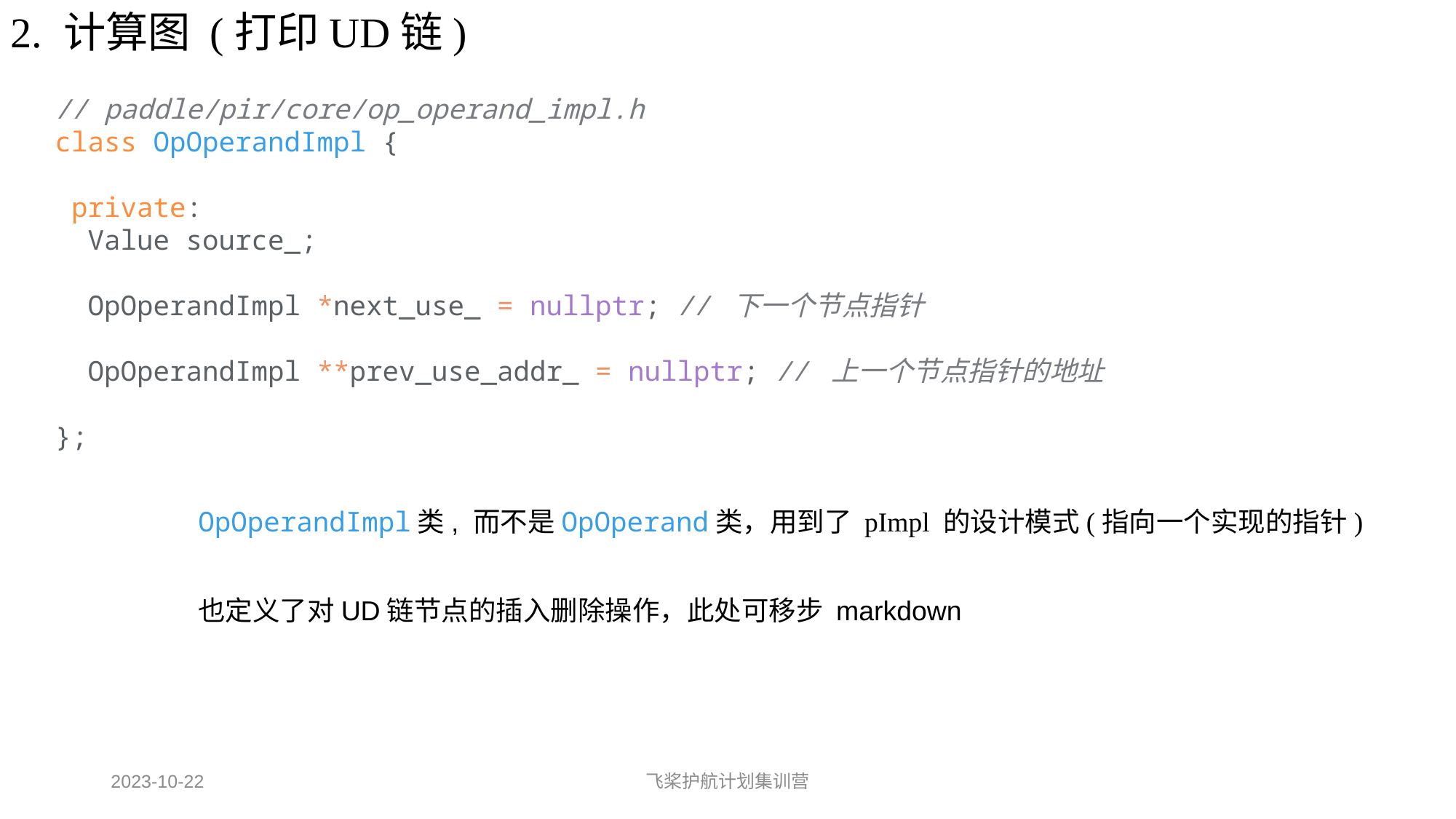

2. 计算图 (打印UD链)
// paddle/pir/core/op_operand_impl.h
class OpOperandImpl {
 private:
  Value source_;
  OpOperandImpl *next_use_ = nullptr; // 下一个节点指针
  OpOperandImpl **prev_use_addr_ = nullptr; // 上一个节点指针的地址
};
OpOperandImpl类, 而不是OpOperand类，用到了 pImpl 的设计模式(指向一个实现的指针)
也定义了对UD链节点的插入删除操作，此处可移步 markdown
2023-10-22
飞桨护航计划集训营